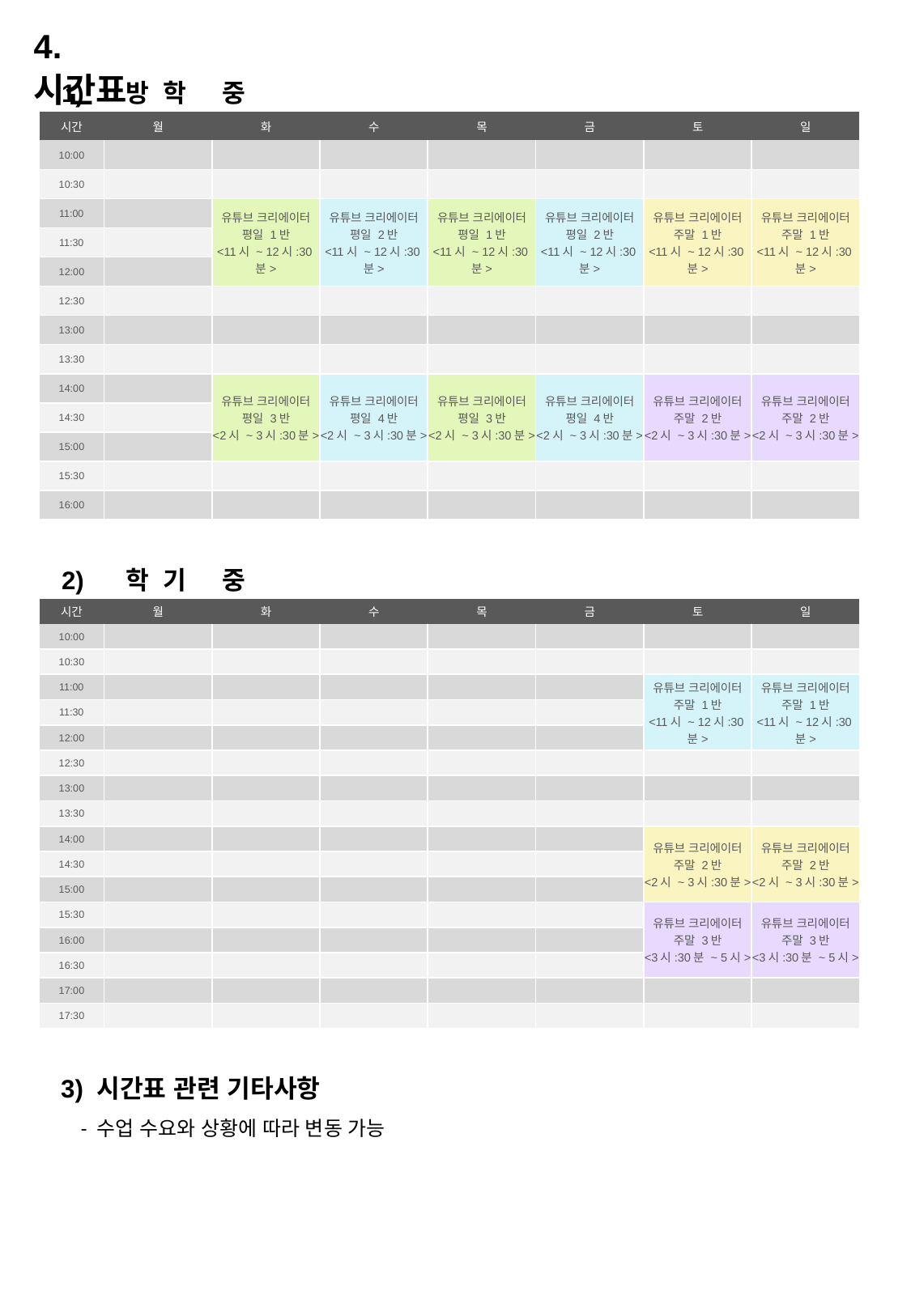

4. 시간표
1) 방학 중 시간표
| 시간 | 월 | 화 | 수 | 목 | 금 | 토 | 일 |
| --- | --- | --- | --- | --- | --- | --- | --- |
| 10:00 |  |  |  |  |  |  |  |
| 10:30 |  |  |  |  |  |  |  |
| 11:00 |  | 유튜브 크리에이터 평일 1반 <11시 ~ 12시:30분> | 유튜브 크리에이터 평일 2반 <11시 ~ 12시:30분> | 유튜브 크리에이터 평일 1반 <11시 ~ 12시:30분> | 유튜브 크리에이터 평일 2반 <11시 ~ 12시:30분> | 유튜브 크리에이터 주말 1반 <11시 ~ 12시:30분> | 유튜브 크리에이터 주말 1반 <11시 ~ 12시:30분> |
| 11:30 |  |  |  |  |  |  |  |
| 12:00 |  |  |  |  |  |  |  |
| 12:30 |  |  |  |  |  |  |  |
| 13:00 |  |  |  |  |  |  |  |
| 13:30 |  |  |  |  |  |  |  |
| 14:00 |  | 유튜브 크리에이터 평일 3반 <2시 ~ 3시:30분> | 유튜브 크리에이터 평일 4반 <2시 ~ 3시:30분> | 유튜브 크리에이터 평일 3반 <2시 ~ 3시:30분> | 유튜브 크리에이터 평일 4반 <2시 ~ 3시:30분> | 유튜브 크리에이터 주말 2반 <2시 ~ 3시:30분> | 유튜브 크리에이터 주말 2반 <2시 ~ 3시:30분> |
| 14:30 |  |  |  |  |  |  |  |
| 15:00 |  |  |  |  |  |  |  |
| 15:30 |  |  |  |  |  |  |  |
| 16:00 |  |  |  |  |  |  |  |
2) 학기 중 시간표
| 시간 | 월 | 화 | 수 | 목 | 금 | 토 | 일 |
| --- | --- | --- | --- | --- | --- | --- | --- |
| 10:00 |  |  |  |  |  |  |  |
| 10:30 |  |  |  |  |  |  |  |
| 11:00 |  |  |  |  |  | 유튜브 크리에이터 주말 1반 <11시 ~ 12시:30분> | 유튜브 크리에이터 주말 1반 <11시 ~ 12시:30분> |
| 11:30 |  |  |  |  |  |  |  |
| 12:00 |  |  |  |  |  |  |  |
| 12:30 |  |  |  |  |  |  |  |
| 13:00 |  |  |  |  |  |  |  |
| 13:30 |  |  |  |  |  |  |  |
| 14:00 |  |  |  |  |  | 유튜브 크리에이터 주말 2반 <2시 ~ 3시:30분> | 유튜브 크리에이터 주말 2반 <2시 ~ 3시:30분> |
| 14:30 |  |  |  |  |  |  |  |
| 15:00 |  |  |  |  |  |  |  |
| 15:30 |  |  |  |  |  | 유튜브 크리에이터 주말 3반 <3시:30분 ~ 5시> | 유튜브 크리에이터 주말 3반 <3시:30분 ~ 5시> |
| 16:00 |  |  |  |  |  |  |  |
| 16:30 |  |  |  |  |  |  |  |
| 17:00 |  |  |  |  |  |  |  |
| 17:30 |  |  |  |  |  |  |  |
3) 시간표 관련 기타사항
- 수업 수요와 상황에 따라 변동 가능